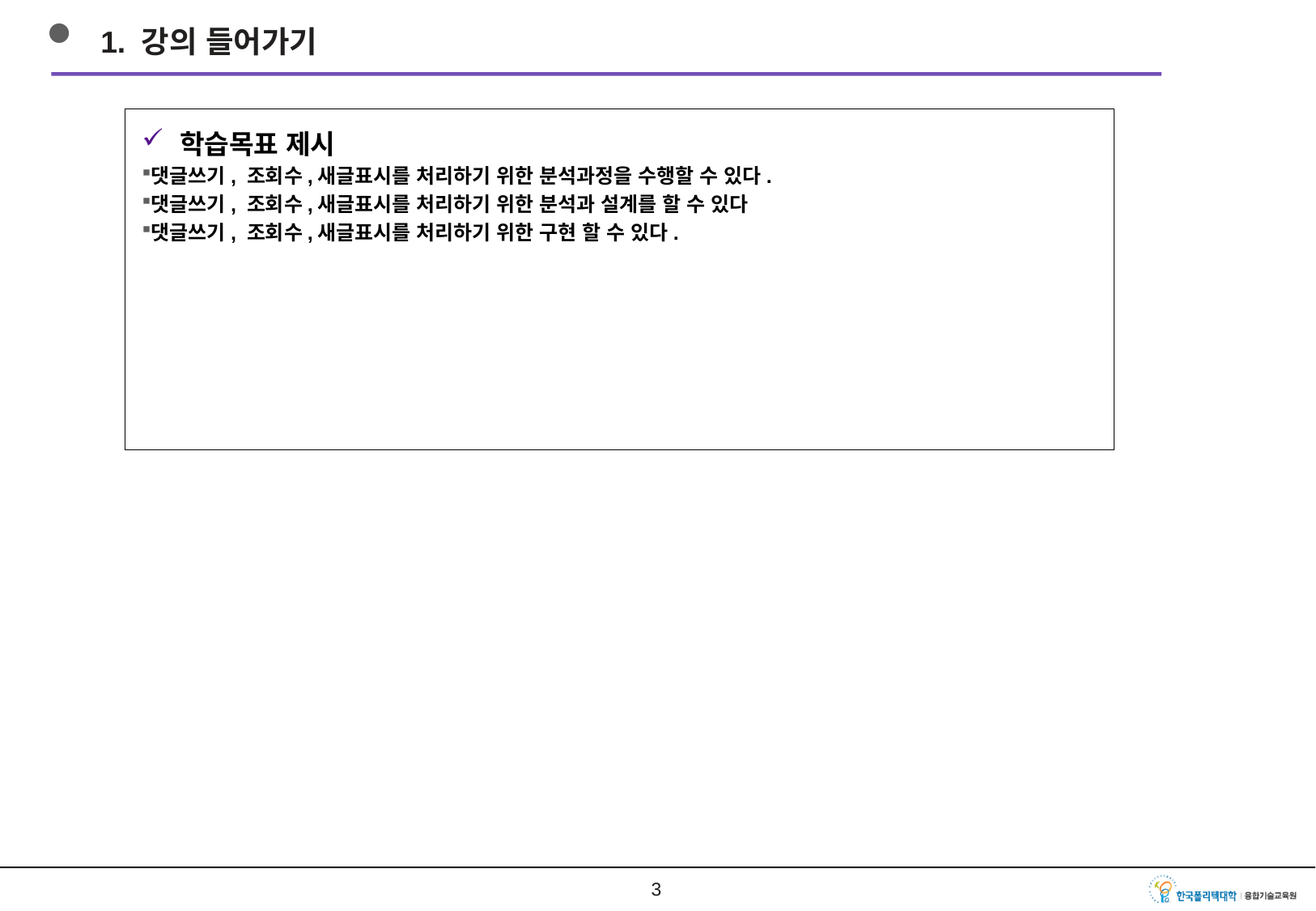

1. 강의 들어가기
학습목표 제시
댓글쓰기, 조회수,새글표시를 처리하기 위한 분석과정을 수행할 수 있다.
댓글쓰기, 조회수,새글표시를 처리하기 위한 분석과 설계를 할 수 있다
댓글쓰기, 조회수,새글표시를 처리하기 위한 구현 할 수 있다.
3